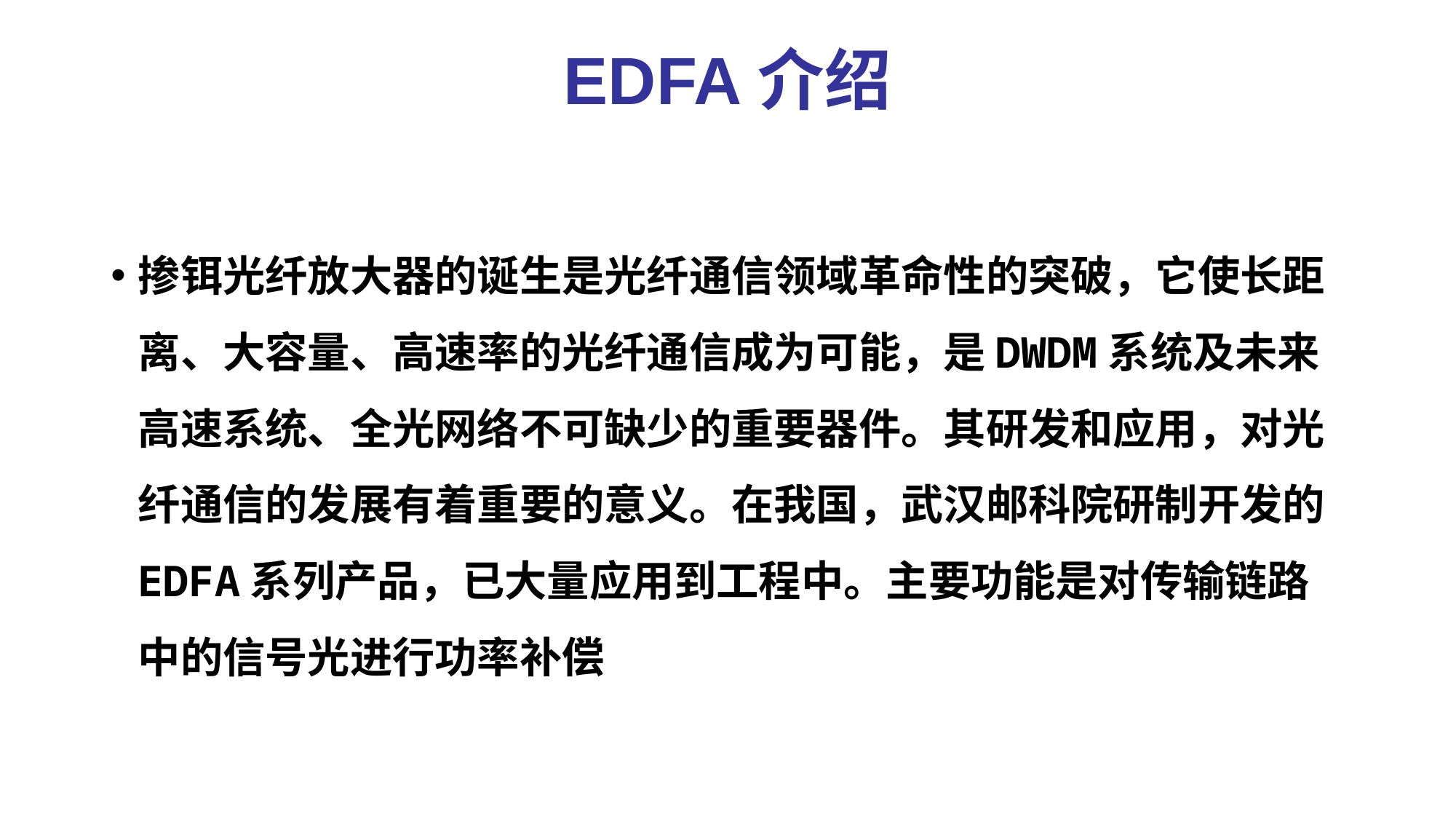

# EDFA介绍
掺铒光纤放大器的诞生是光纤通信领域革命性的突破，它使长距离、大容量、高速率的光纤通信成为可能，是DWDM系统及未来高速系统、全光网络不可缺少的重要器件。其研发和应用，对光纤通信的发展有着重要的意义。在我国，武汉邮科院研制开发的EDFA系列产品，已大量应用到工程中。主要功能是对传输链路中的信号光进行功率补偿